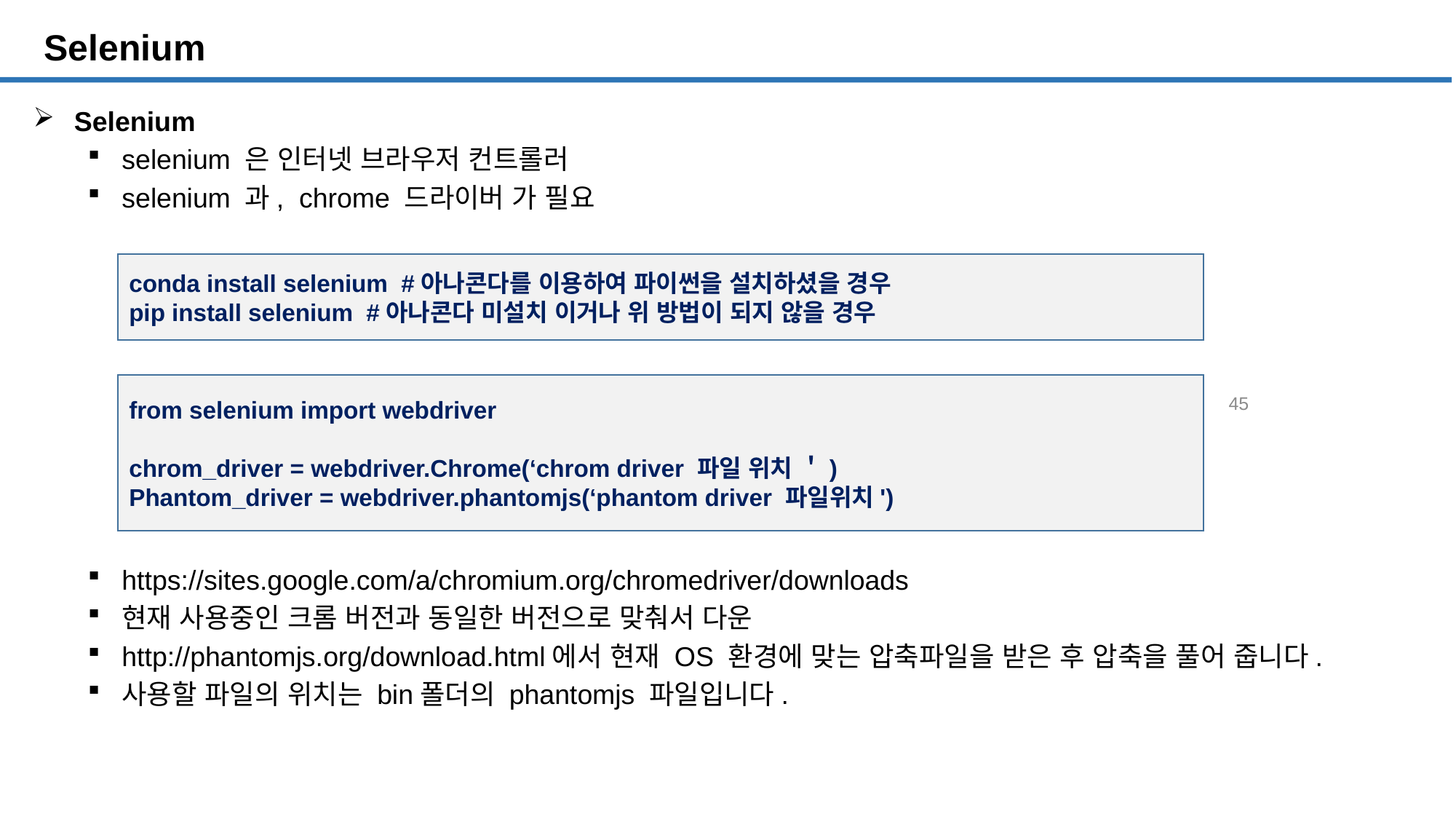

SQL 튜닝 개요
# Selenium

Selenium
selenium 은 인터넷 브라우저 컨트롤러
selenium 과,  chrome 드라이버 가 필요

https://sites.google.com/a/chromium.org/chromedriver/downloads
현재 사용중인 크롬 버전과 동일한 버전으로 맞춰서 다운
http://phantomjs.org/download.html에서 현재 OS 환경에 맞는 압축파일을 받은 후 압축을 풀어 줍니다.
사용할 파일의 위치는 bin폴더의 phantomjs 파일입니다.
conda install selenium  #아나콘다를 이용하여 파이썬을 설치하셨을 경우
pip install selenium  #아나콘다 미설치 이거나 위 방법이 되지 않을 경우
from selenium import webdriver

chrom_driver = webdriver.Chrome(‘chrom driver 파일 위치 ＇)
Phantom_driver = webdriver.phantomjs(‘phantom driver 파일위치')
45